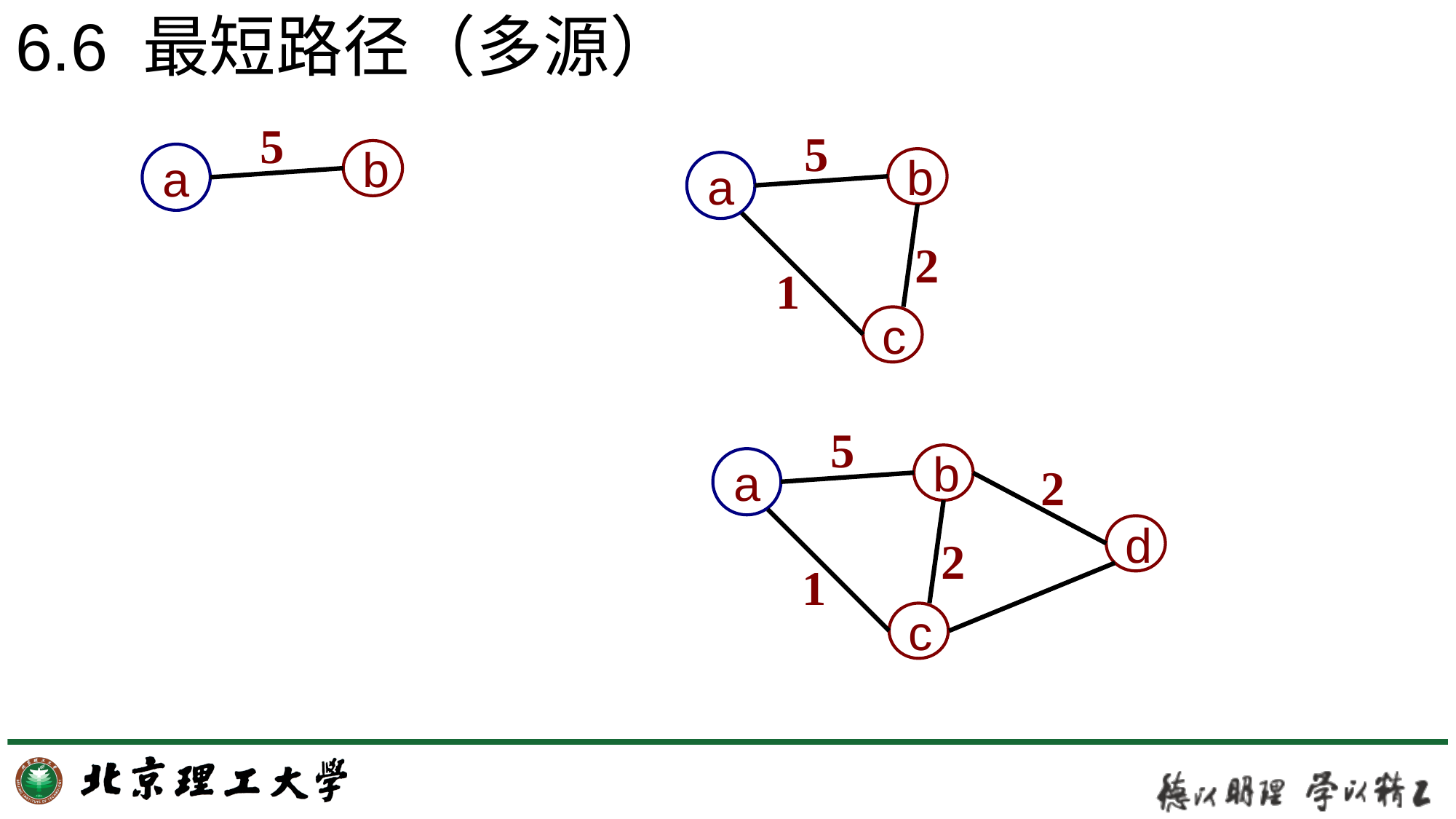

6.6 最短路径（多源）
5
b
a
5
b
a
2
1
c
5
b
a
2
d
2
1
c